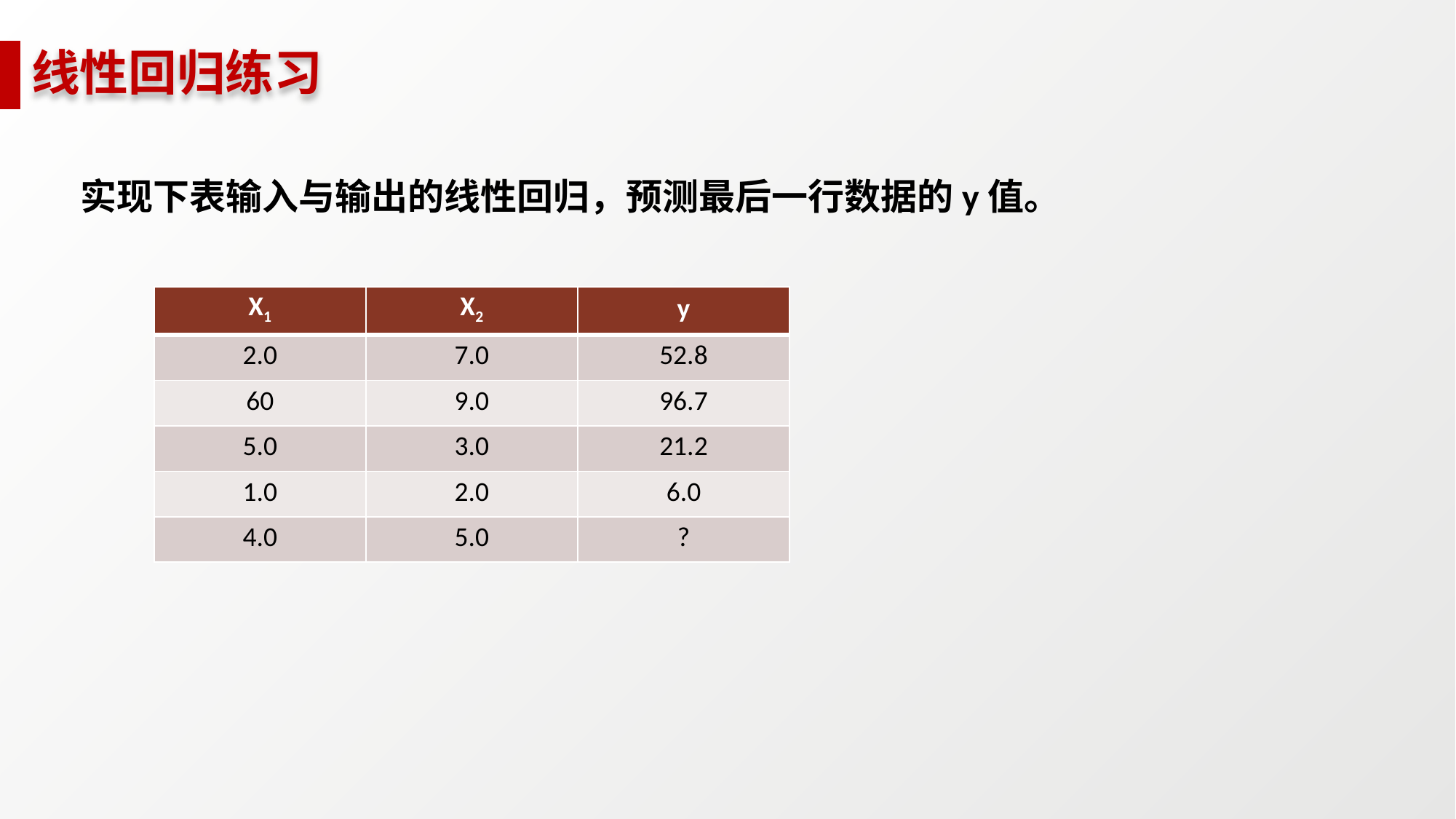

# 线性回归练习
实现下表输入与输出的线性回归，预测最后一行数据的y值。
| X1 | X2 | y |
| --- | --- | --- |
| 2.0 | 7.0 | 52.8 |
| 60 | 9.0 | 96.7 |
| 5.0 | 3.0 | 21.2 |
| 1.0 | 2.0 | 6.0 |
| 4.0 | 5.0 | ? |